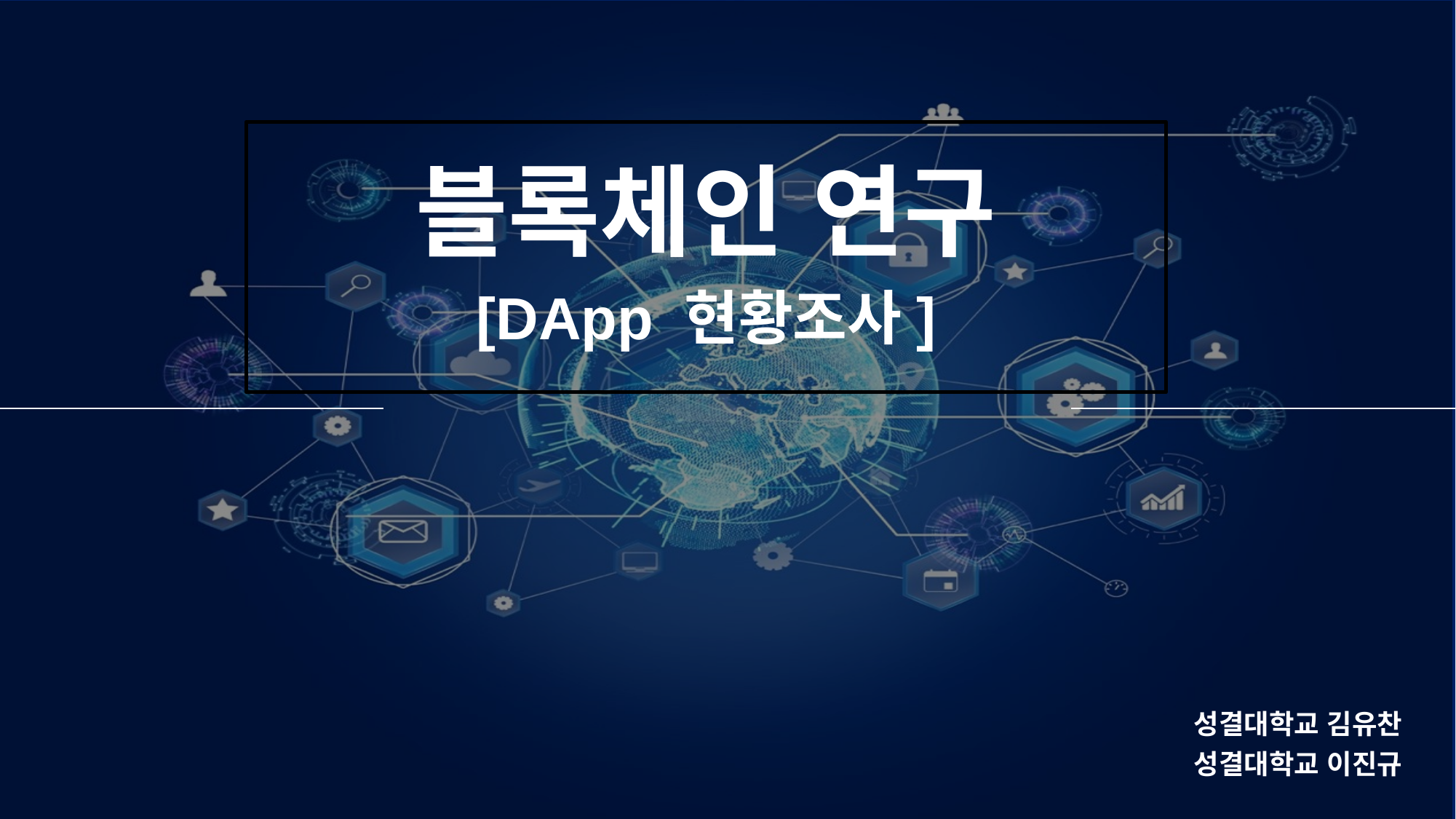

블록체인 연구
[DApp 현황조사]
성결대학교 김유찬

성결대학교 이진규